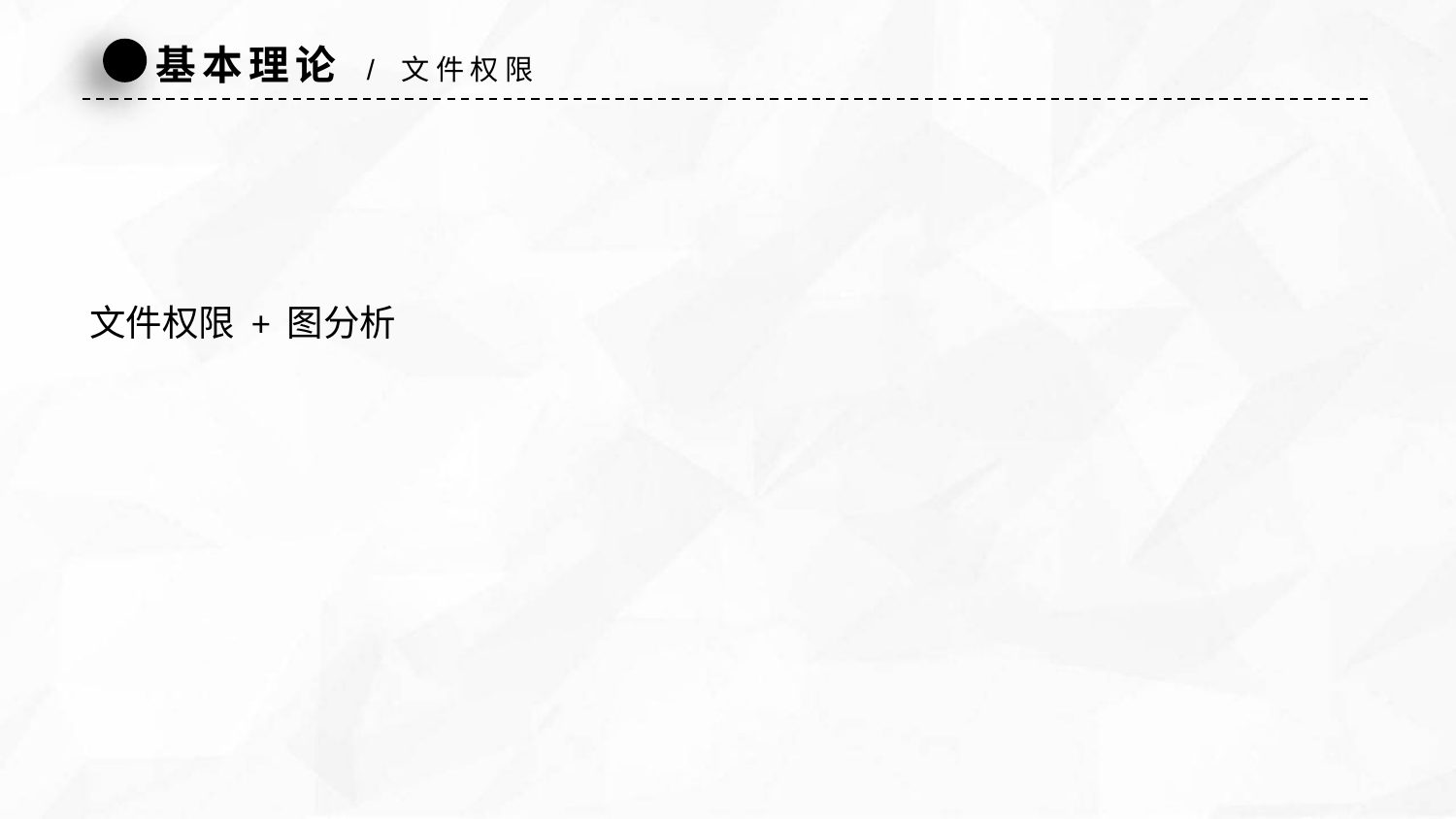

基本理论 / 文件权限

文件权限 + 图分析
延时符